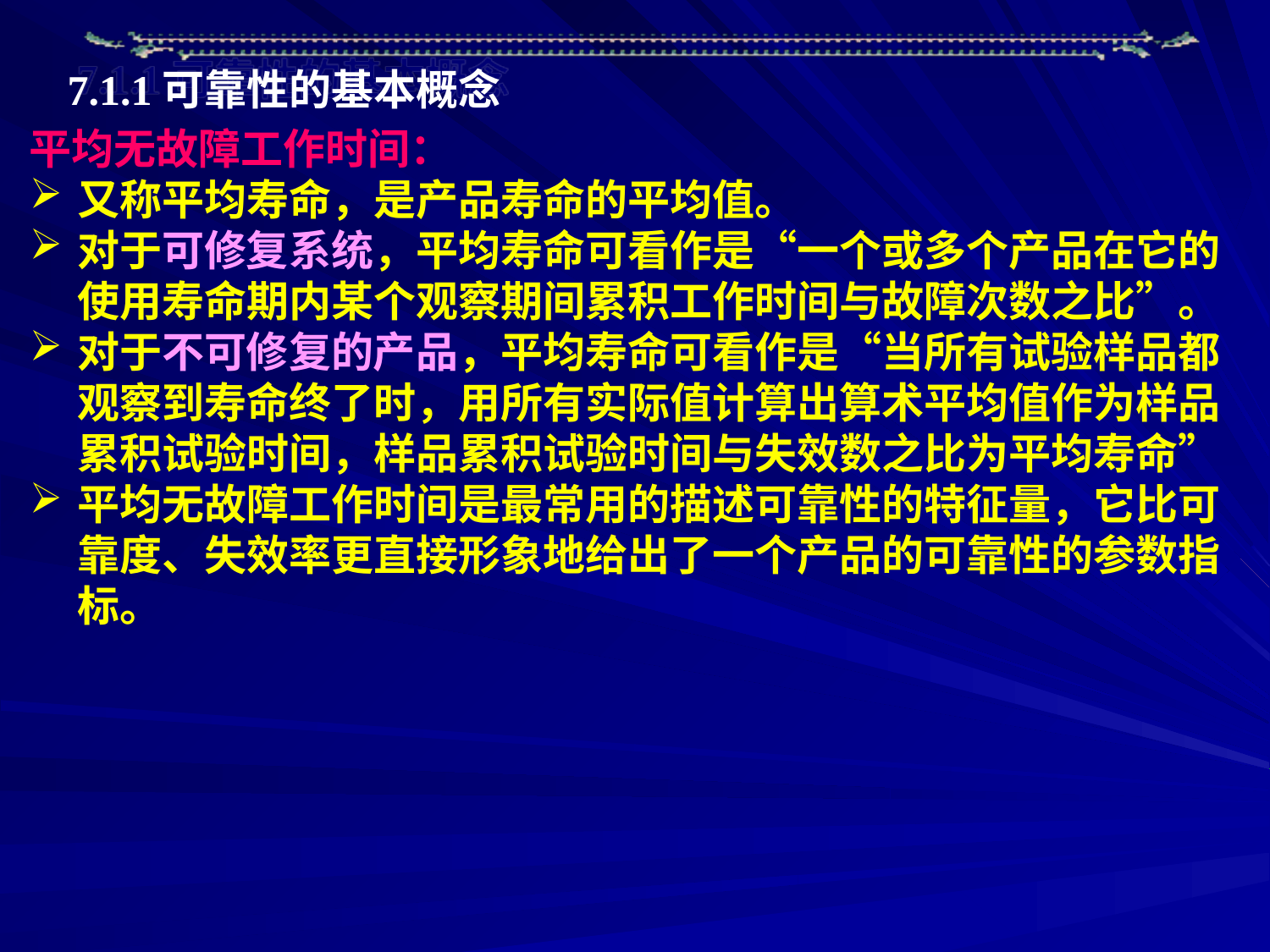

7.1.1可靠性的基本概念
平均无故障工作时间：
又称平均寿命，是产品寿命的平均值。
对于可修复系统，平均寿命可看作是“一个或多个产品在它的使用寿命期内某个观察期间累积工作时间与故障次数之比”。
对于不可修复的产品，平均寿命可看作是“当所有试验样品都观察到寿命终了时，用所有实际值计算出算术平均值作为样品累积试验时间，样品累积试验时间与失效数之比为平均寿命”
平均无故障工作时间是最常用的描述可靠性的特征量，它比可靠度、失效率更直接形象地给出了一个产品的可靠性的参数指标。